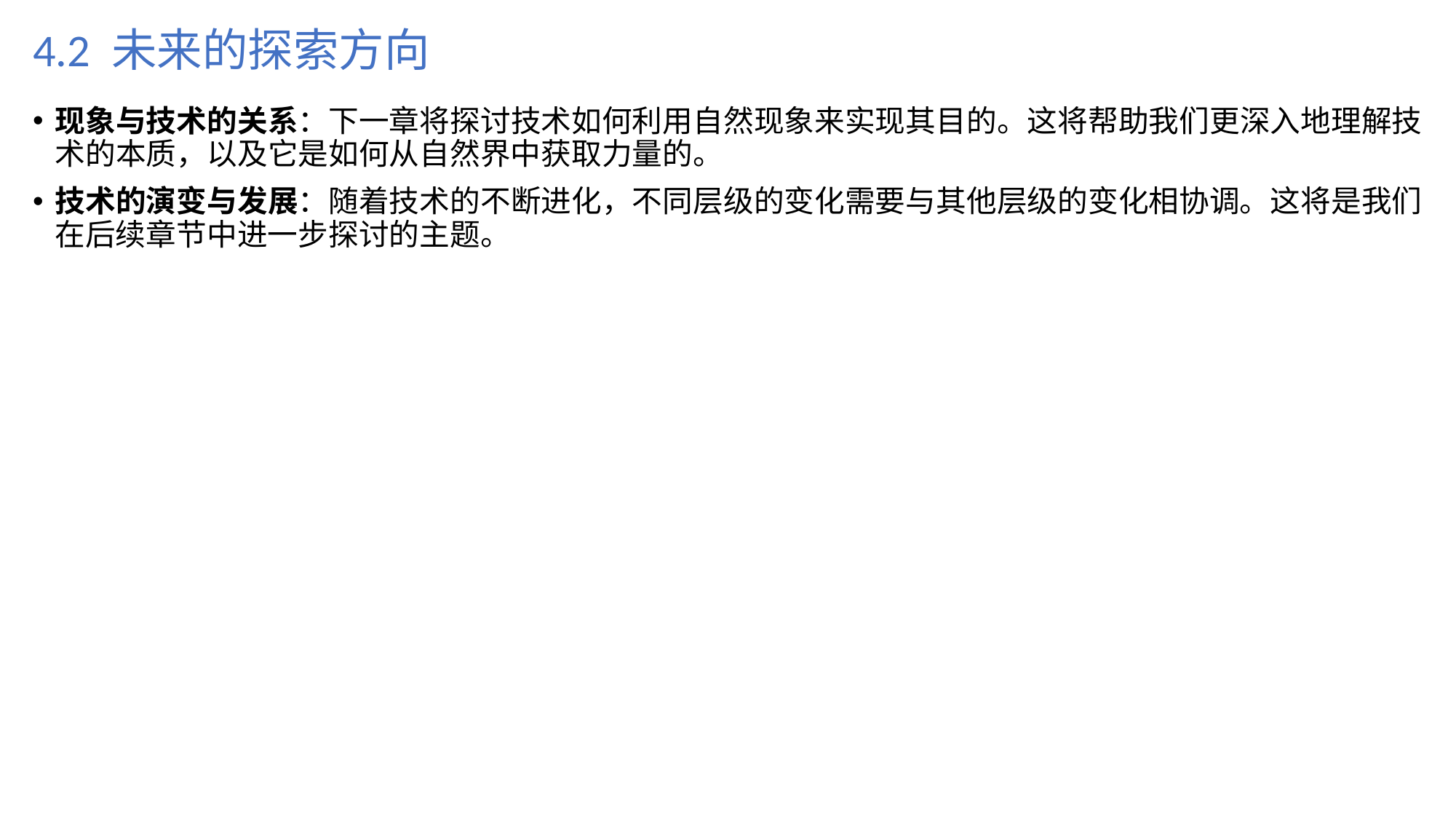

# 4.2 未来的探索方向
现象与技术的关系：下一章将探讨技术如何利用自然现象来实现其目的。这将帮助我们更深入地理解技术的本质，以及它是如何从自然界中获取力量的。
技术的演变与发展：随着技术的不断进化，不同层级的变化需要与其他层级的变化相协调。这将是我们在后续章节中进一步探讨的主题。